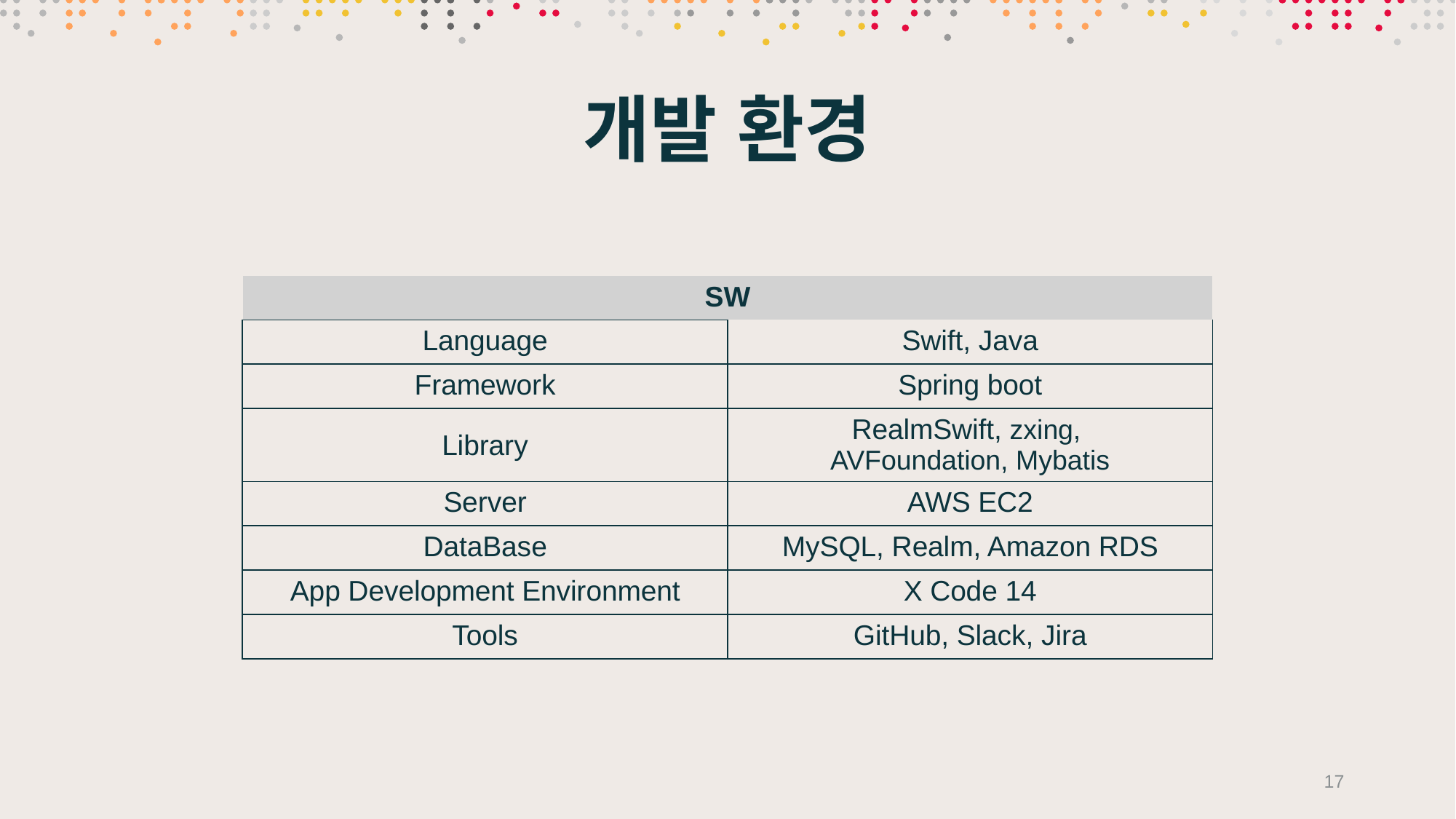

# 개발 환경
| SW |  |
| --- | --- |
| Language | Swift, Java |
| Framework | Spring boot |
| Library | RealmSwift, zxing, AVFoundation, Mybatis |
| Server | AWS EC2 |
| DataBase | MySQL, Realm, Amazon RDS |
| App Development Environment | X Code 14 |
| Tools | GitHub, Slack, Jira |
17